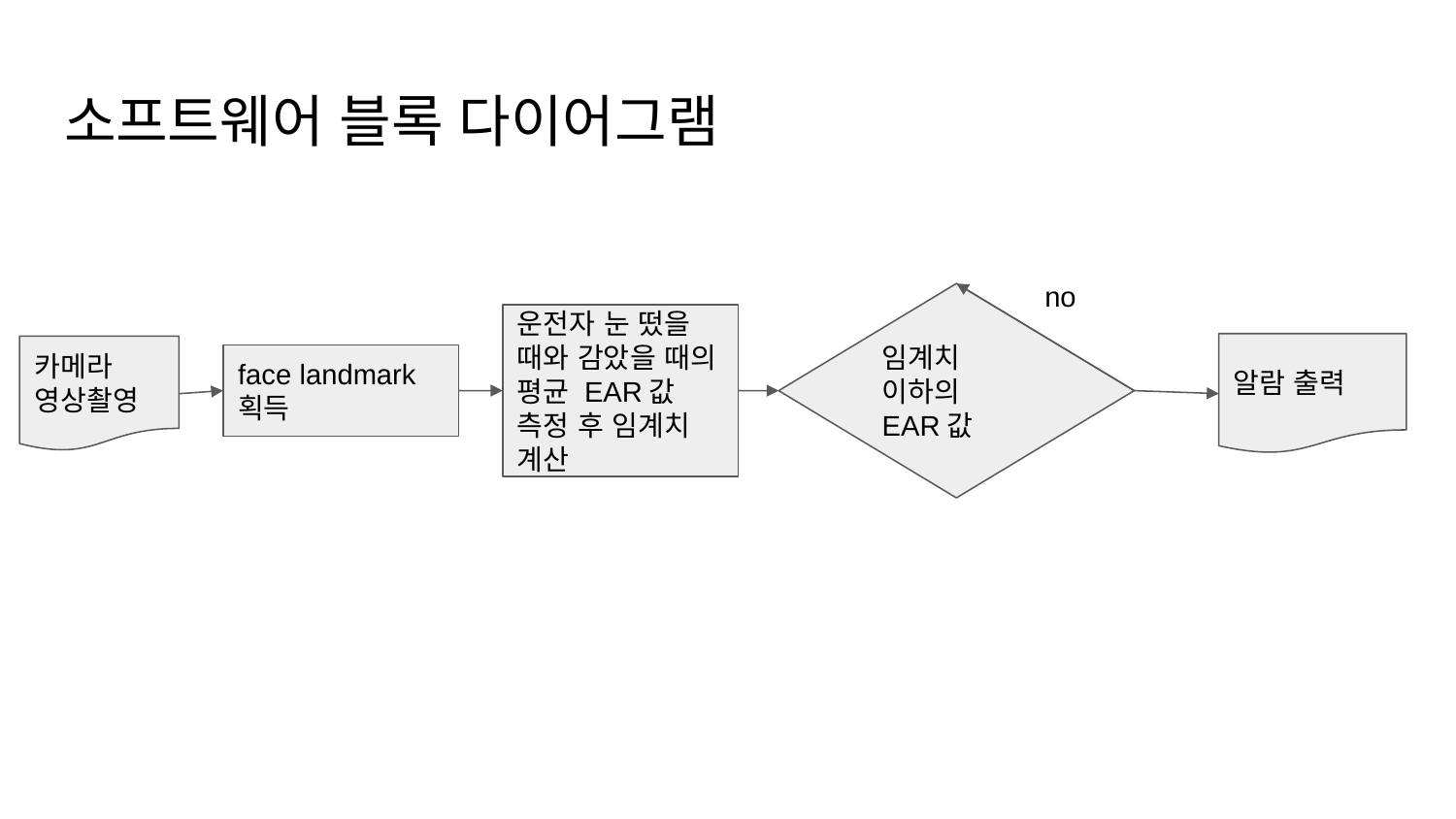

# 소프트웨어 블록 다이어그램
no
임계치 이하의 EAR값
운전자 눈 떴을 때와 감았을 때의 평균 EAR값 측정 후 임계치 계산
알람 출력
카메라 영상촬영
face landmark 획득